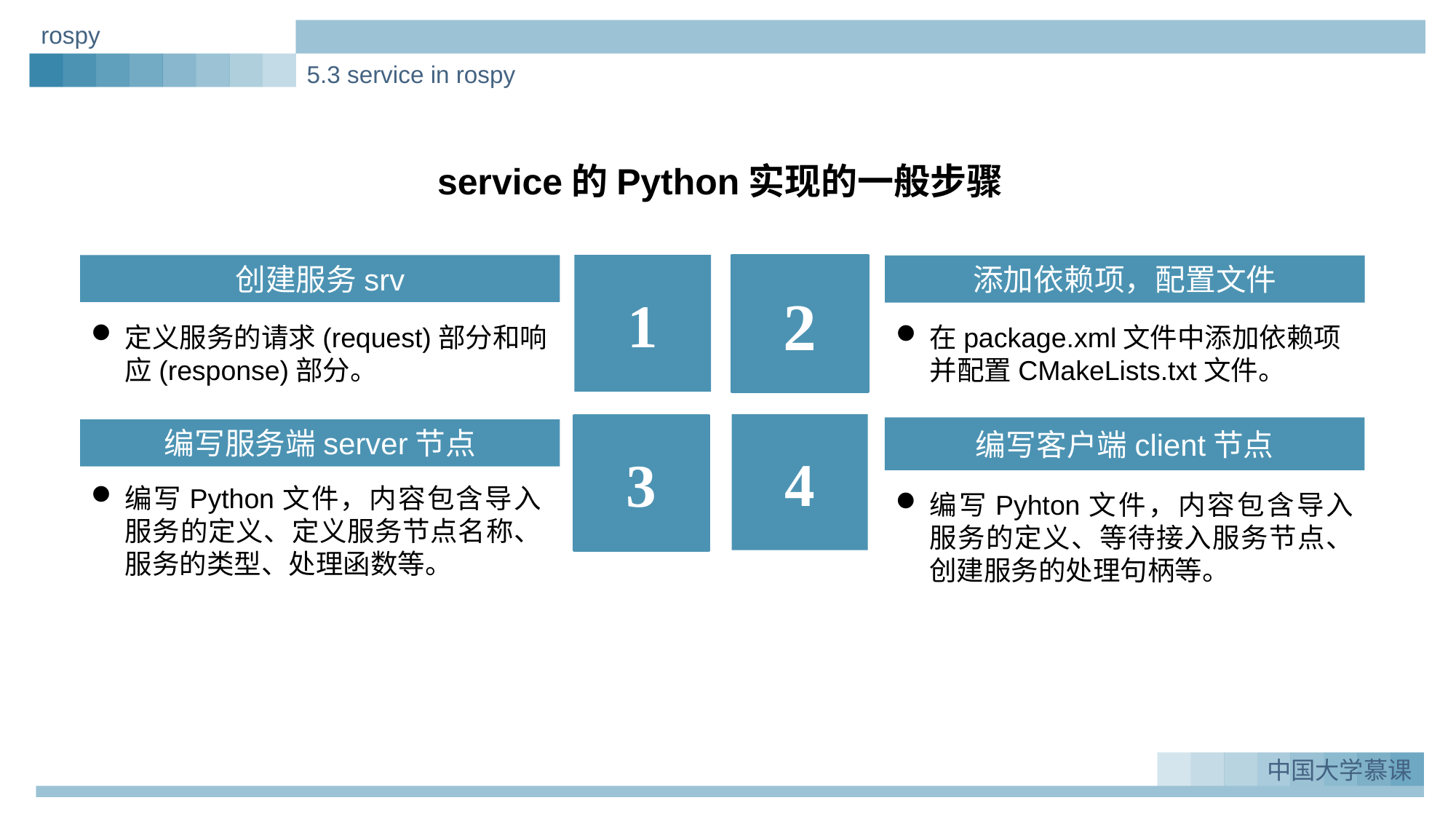

rospy
5.3 service in rospy
service的Python实现的一般步骤
创建服务srv
1
2
添加依赖项，配置文件

定义服务的请求(request)部分和响应(response)部分。
在package.xml文件中添加依赖项并配置CMakeLists.txt文件。
4
3
编写客户端client节点
编写服务端server节点
编写Python文件，内容包含导入服务的定义、定义服务节点名称、服务的类型、处理函数等。

编写Pyhton文件，内容包含导入服务的定义、等待接入服务节点、创建服务的处理句柄等。
中国大学慕课